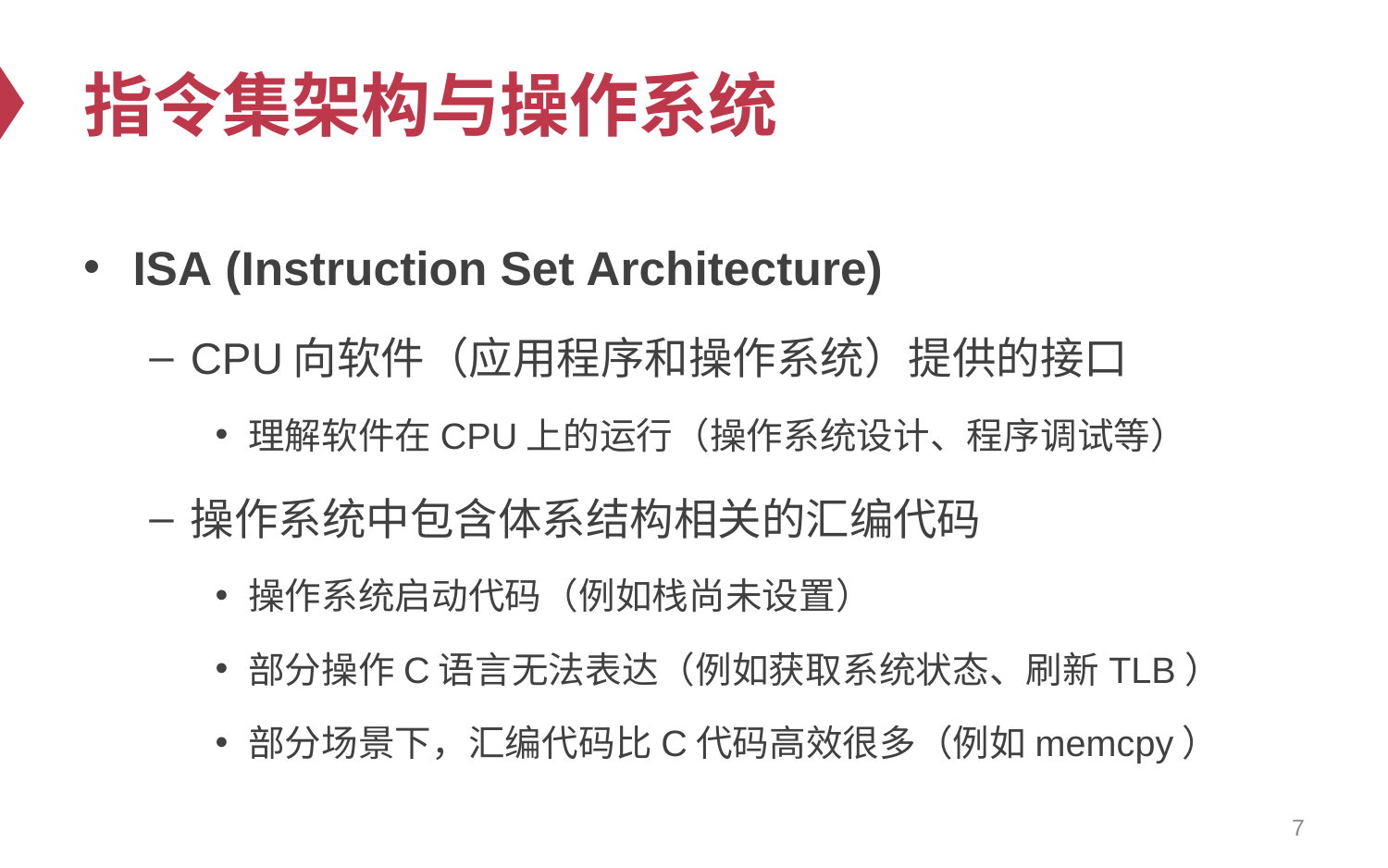

# 指令集架构与操作系统
ISA (Instruction Set Architecture)
CPU向软件（应用程序和操作系统）提供的接口
理解软件在CPU上的运行（操作系统设计、程序调试等）
操作系统中包含体系结构相关的汇编代码
操作系统启动代码（例如栈尚未设置）
部分操作C语言无法表达（例如获取系统状态、刷新TLB）
部分场景下，汇编代码比C代码高效很多（例如memcpy）

7